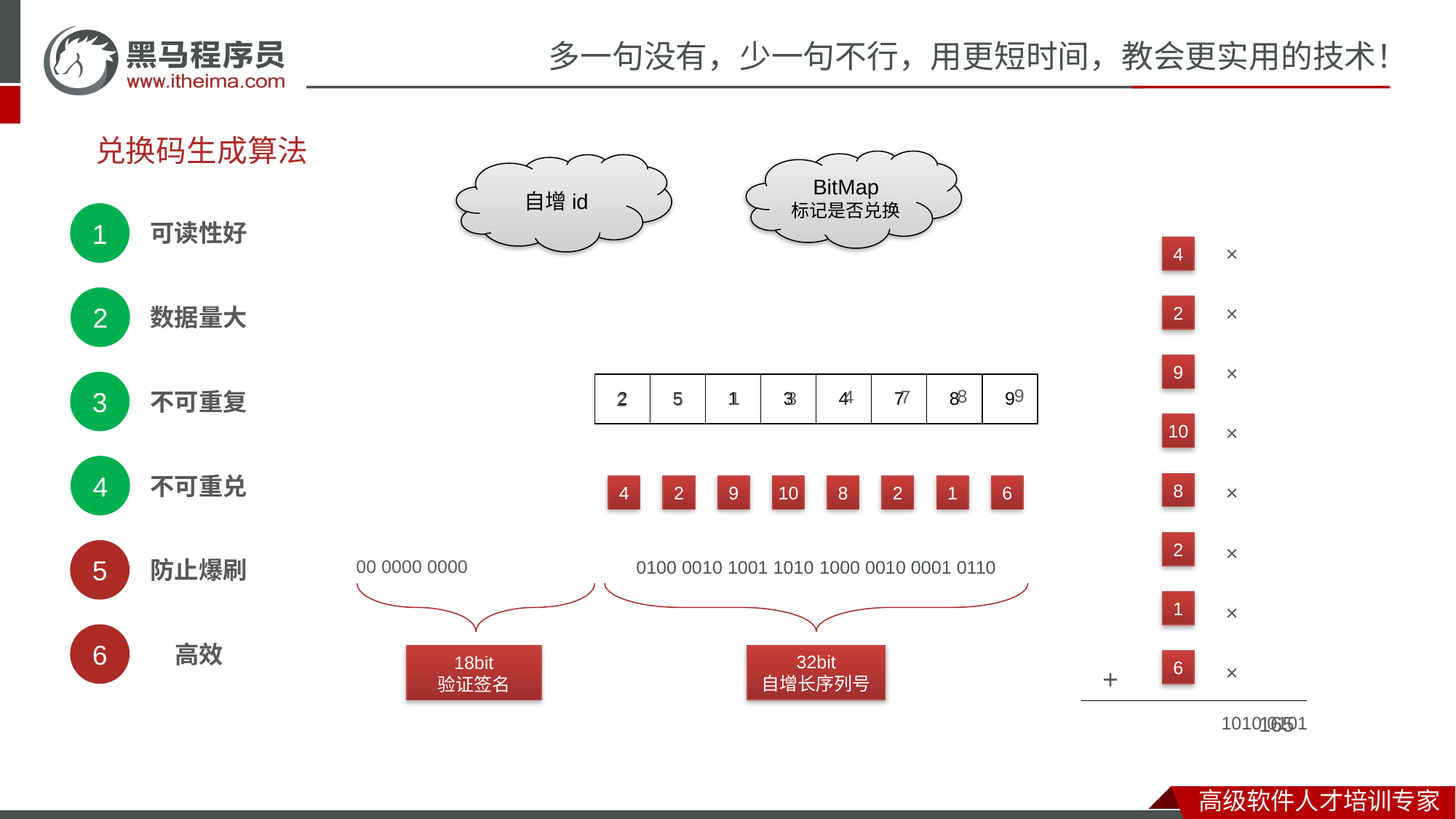

兑换码生成算法
BitMap
标记是否兑换
自增id
1
可读性好
×
4
2
×
2
数据量大
×
9
3
| 2 | 5 | 1 | 3 | 4 | 7 | 8 | 9 |
| --- | --- | --- | --- | --- | --- | --- | --- |
9
8
7
4
3
不可重复
1
5
2

10
×
4
不可重兑
8
×
4
2
9
10
8
2
1
6

2
×
5
防止爆刷
00 0000 0000
0100 0010 1001 1010 1000 0010 0001 0110
1
×
6
高效
32bit
自增长序列号
18bit
验证签名
6
×
+
165
1010 0101